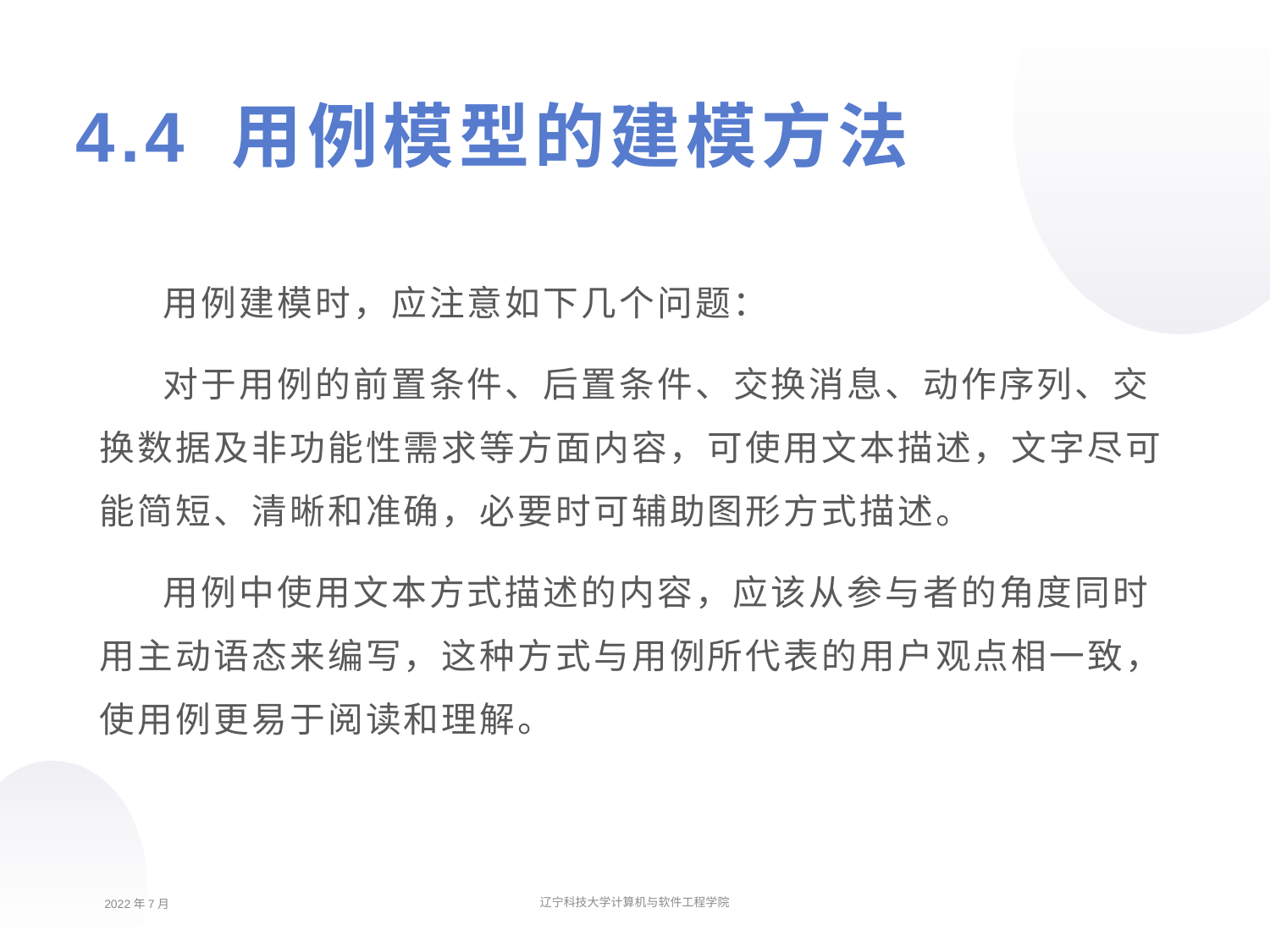

4.4 用例模型的建模方法
用例建模时，应注意如下几个问题：
对于用例的前置条件、后置条件、交换消息、动作序列、交换数据及非功能性需求等方面内容，可使用文本描述，文字尽可能简短、清晰和准确，必要时可辅助图形方式描述。
用例中使用文本方式描述的内容，应该从参与者的角度同时用主动语态来编写，这种方式与用例所代表的用户观点相一致，使用例更易于阅读和理解。

2022年7月
辽宁科技大学计算机与软件工程学院
71